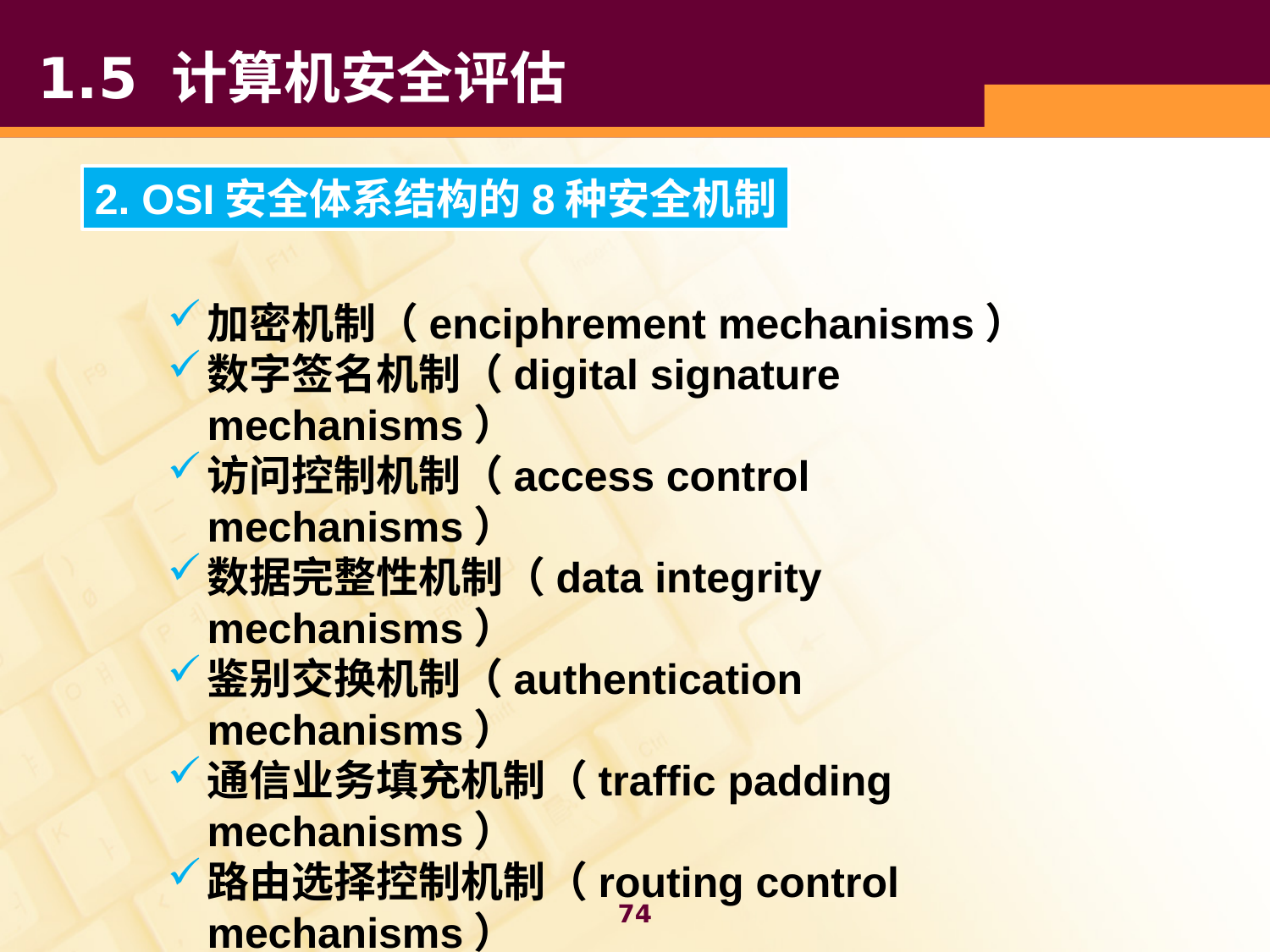

1.5 计算机安全评估

2. OSI安全体系结构的8种安全机制
加密机制（enciphrement mechanisms）
数字签名机制（digital signature mechanisms）
访问控制机制（access control mechanisms）
数据完整性机制（data integrity mechanisms）
鉴别交换机制（authentication mechanisms）
通信业务填充机制（traffic padding mechanisms）
路由选择控制机制（routing control mechanisms）
公证机制（notarization mechanisms）